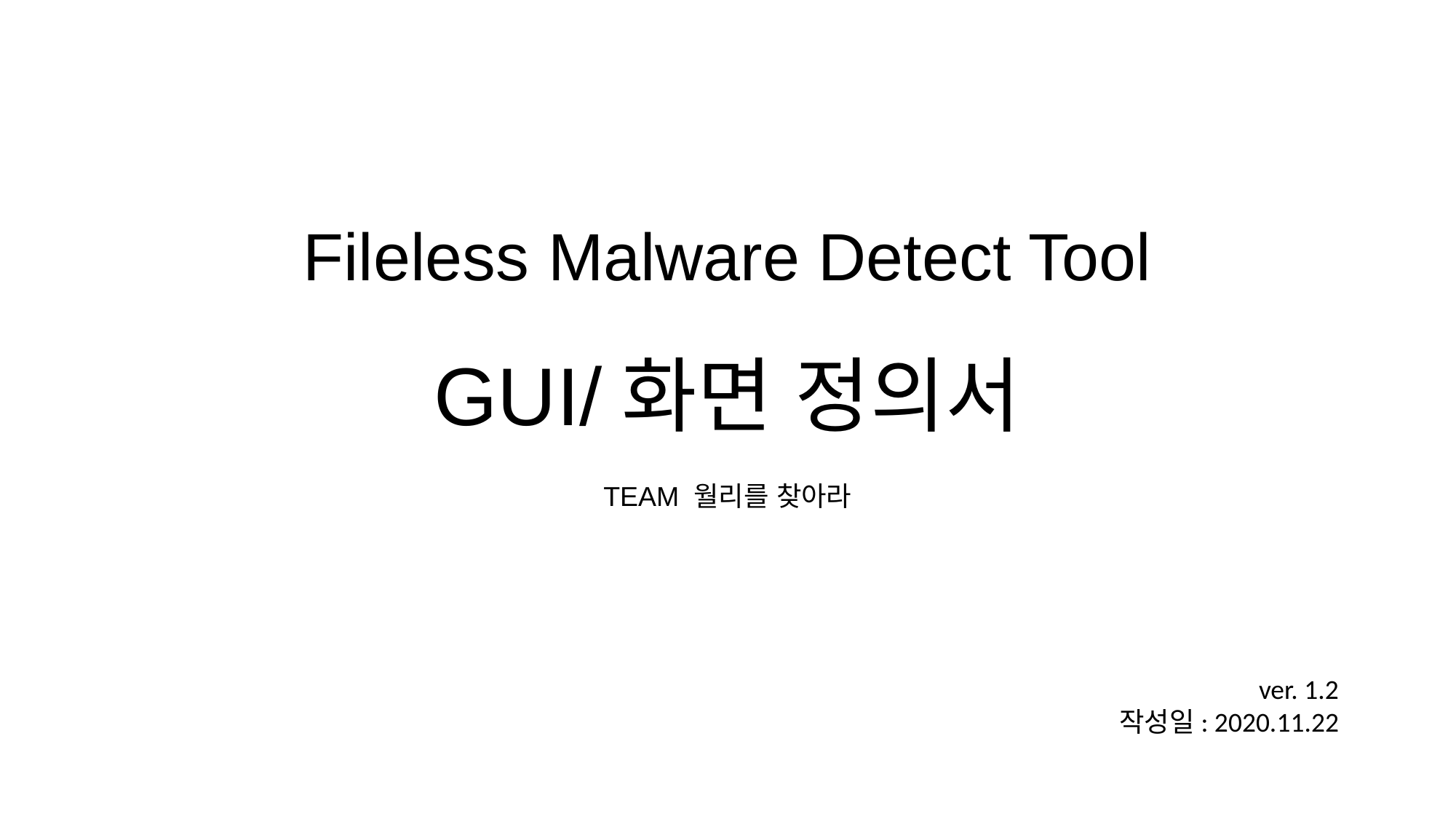

# Fileless Malware Detect Tool GUI/화면 정의서
TEAM 월리를 찾아라
ver. 1.2
작성일: 2020.11.22